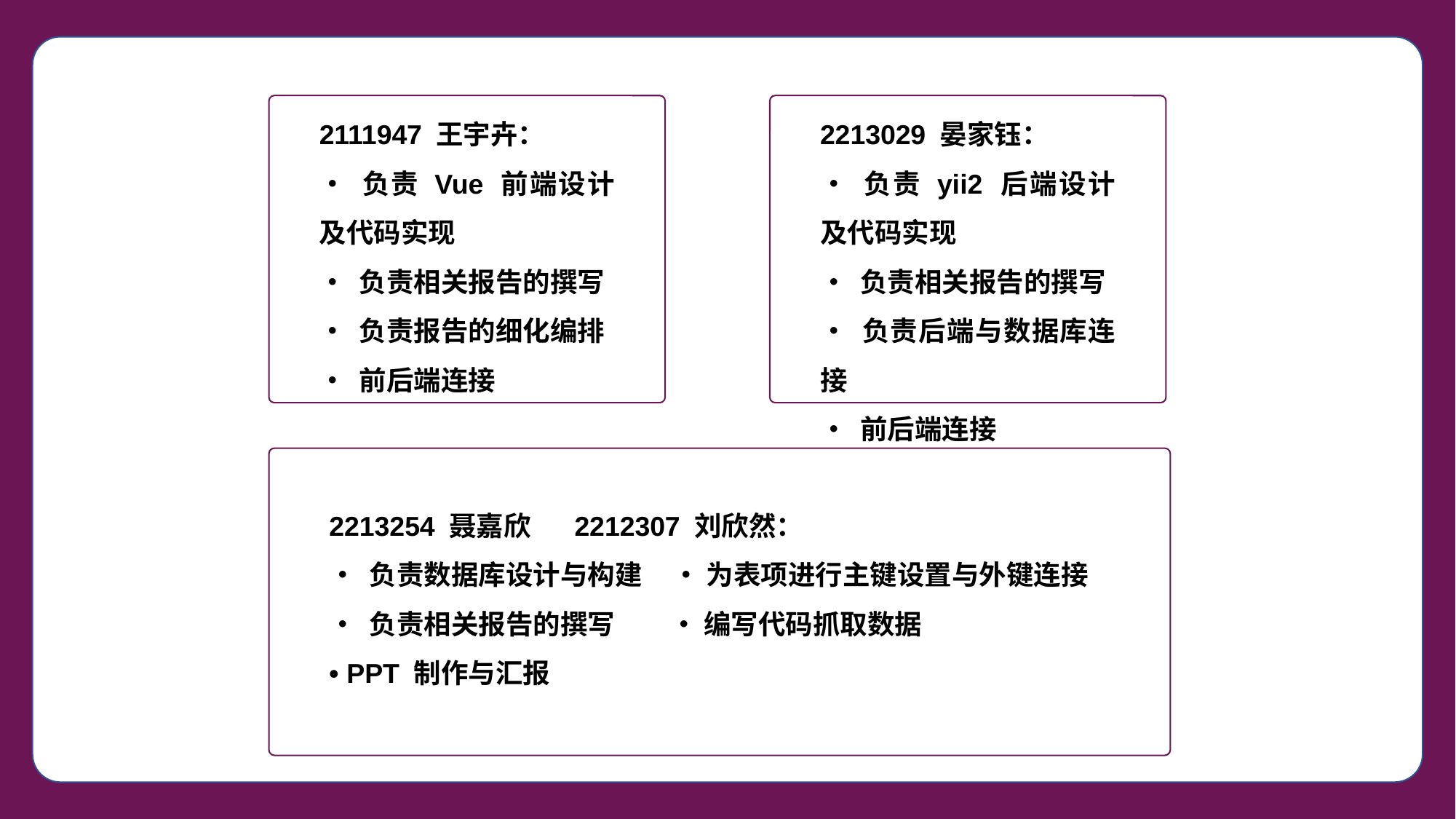

⻚代码可以嵌⼊的模块，
App.vue是项⽬的主⼊⼝。
2111947 王宇卉：
• 负责 Vue 前端设计及代码实现
• 负责相关报告的撰写
• 负责报告的细化编排
• 前后端连接
⻚代码可以嵌⼊的模块，
App.vue是项⽬的主⼊⼝。
2213029 晏家钰：
• 负责 yii2 后端设计及代码实现
• 负责相关报告的撰写
• 负责后端与数据库连接
• 前后端连接
⻚代码可以嵌⼊的模块，
App.vue是项⽬的主⼊⼝。
2213254 聂嘉欣      2212307 刘欣然：
• 负责数据库设计与构建     • 为表项进行主键设置与外键连接
• 负责相关报告的撰写         • 编写代码抓取数据
• PPT 制作与汇报